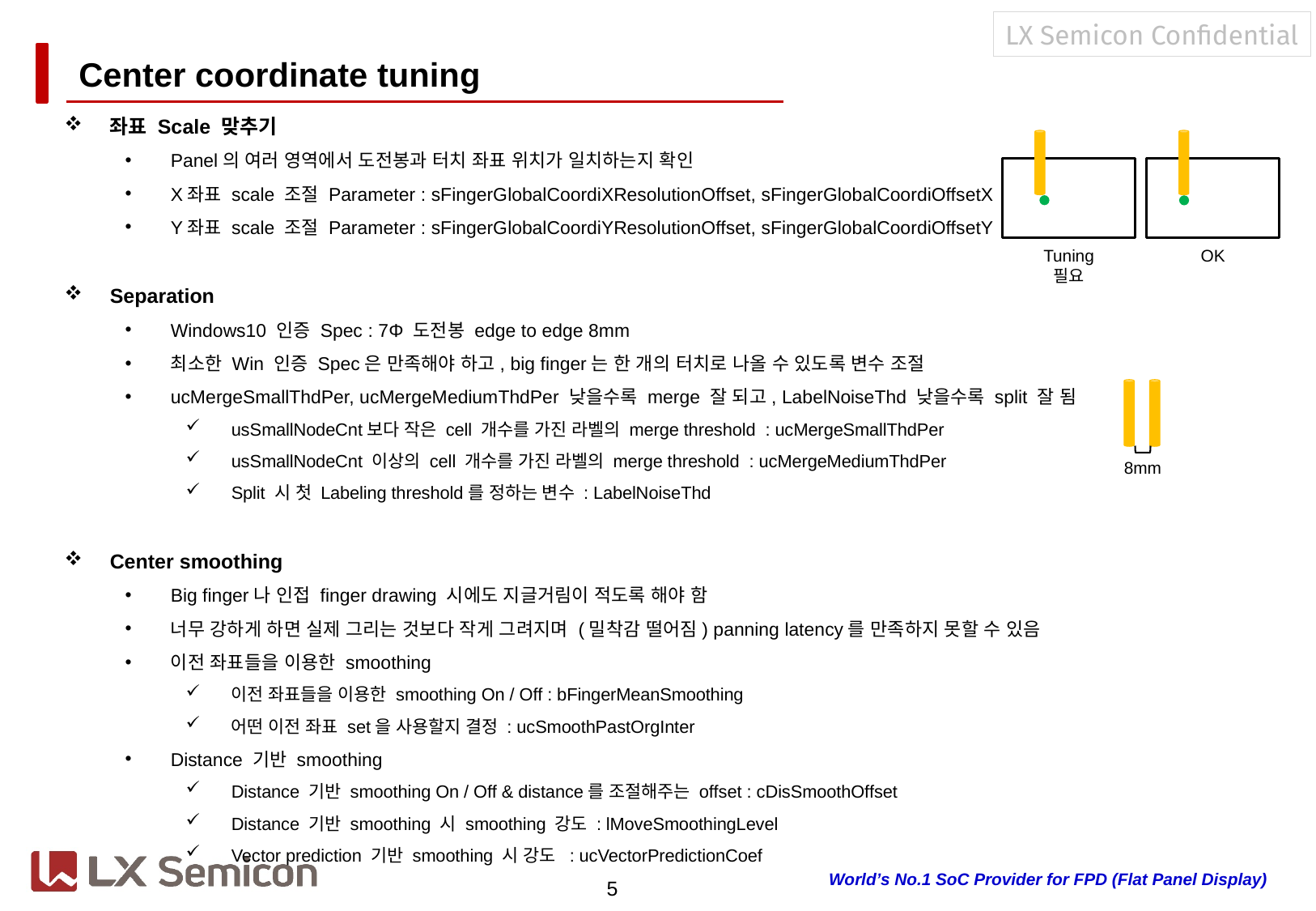

# Center coordinate tuning
좌표 Scale 맞추기
Panel의 여러 영역에서 도전봉과 터치 좌표 위치가 일치하는지 확인
X좌표 scale 조절 Parameter : sFingerGlobalCoordiXResolutionOffset, sFingerGlobalCoordiOffsetX
Y좌표 scale 조절 Parameter : sFingerGlobalCoordiYResolutionOffset, sFingerGlobalCoordiOffsetY

Separation
Windows10 인증 Spec : 7Φ 도전봉 edge to edge 8mm
최소한 Win 인증 Spec은 만족해야 하고, big finger는 한 개의 터치로 나올 수 있도록 변수 조절
ucMergeSmallThdPer, ucMergeMediumThdPer 낮을수록 merge 잘 되고, LabelNoiseThd 낮을수록 split 잘 됨
usSmallNodeCnt보다 작은 cell 개수를 가진 라벨의 merge threshold  : ucMergeSmallThdPer
usSmallNodeCnt 이상의 cell 개수를 가진 라벨의 merge threshold  : ucMergeMediumThdPer
Split 시 첫 Labeling threshold를 정하는 변수 : LabelNoiseThd

Center smoothing
Big finger나 인접 finger drawing 시에도 지글거림이 적도록 해야 함
너무 강하게 하면 실제 그리는 것보다 작게 그려지며 (밀착감 떨어짐) panning latency를 만족하지 못할 수 있음
이전 좌표들을 이용한 smoothing
이전 좌표들을 이용한 smoothing On / Off : bFingerMeanSmoothing
어떤 이전 좌표 set을 사용할지 결정 : ucSmoothPastOrgInter
Distance 기반 smoothing
Distance 기반 smoothing On / Off & distance를 조절해주는 offset : cDisSmoothOffset
Distance 기반 smoothing 시 smoothing 강도 : lMoveSmoothingLevel
Vector prediction 기반 smoothing 시 강도  : ucVectorPredictionCoef

Tuning 필요

OK

8mm